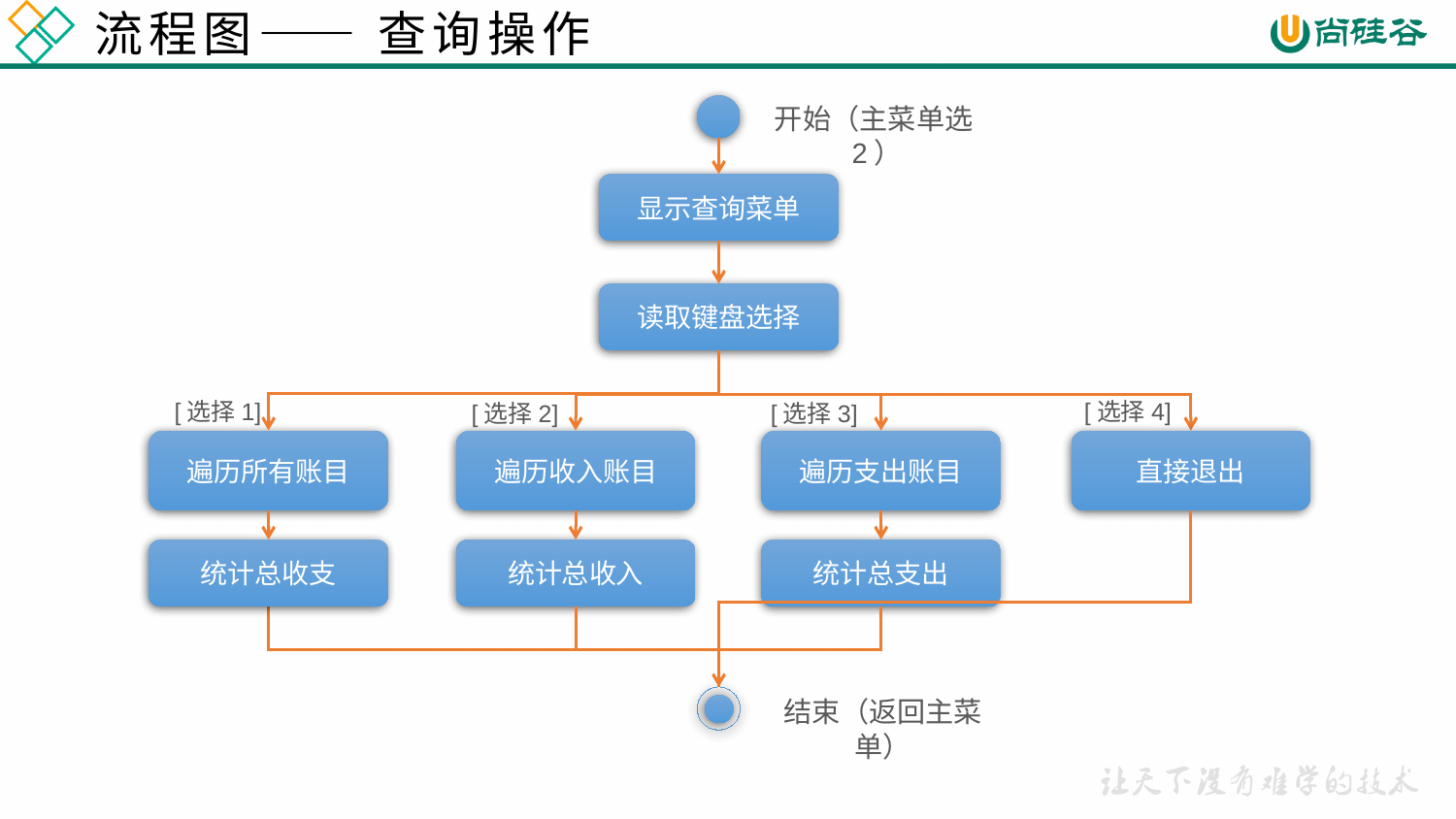

# 流程图—— 查询操作
开始（主菜单选2）

显示查询菜单
读取键盘选择
[选择4]
[选择1]
[选择3]
[选择2]
遍历所有账目
遍历收入账目
遍历支出账目
直接退出
统计总收支
统计总收入
统计总支出

结束（返回主菜单）